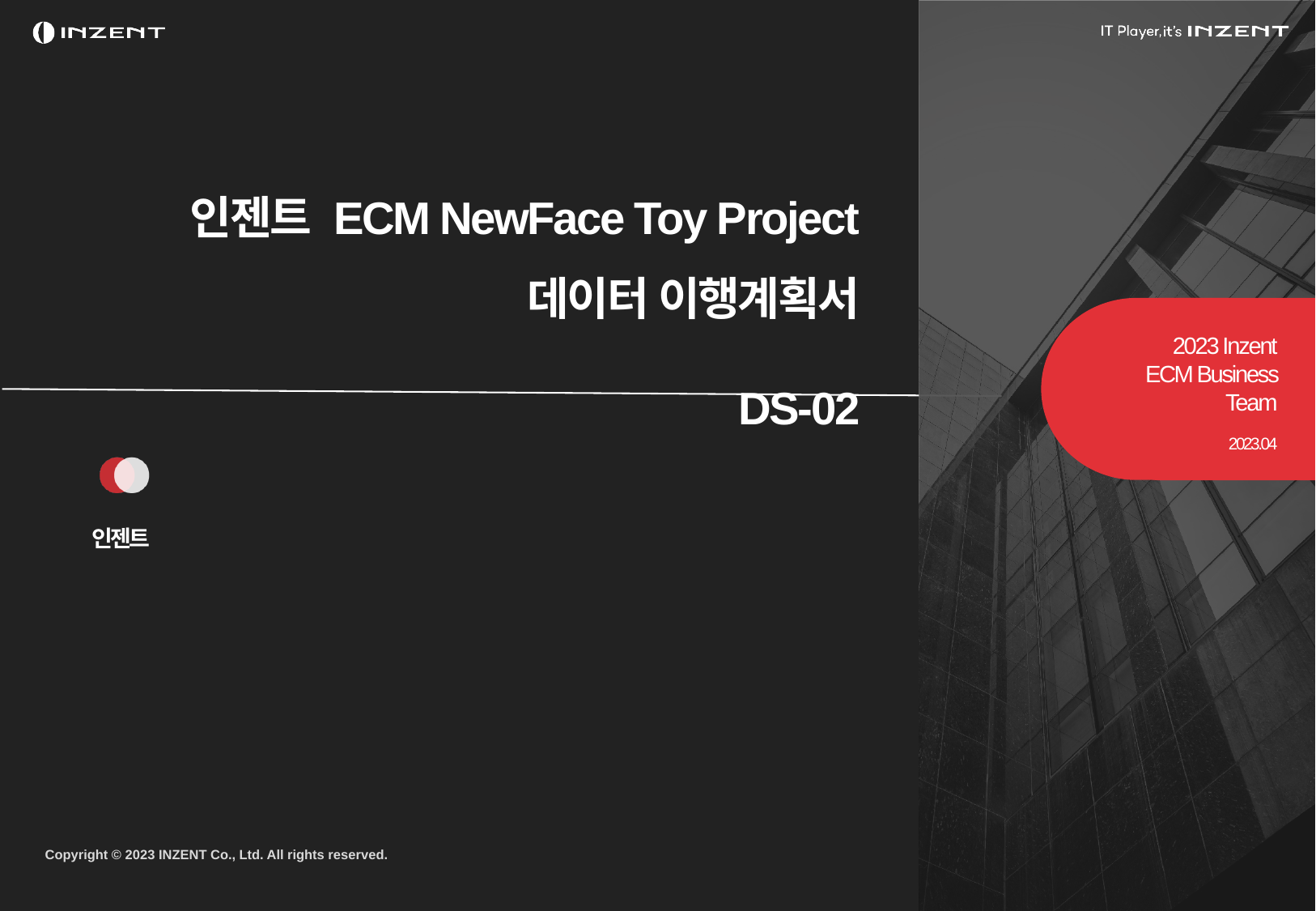

인젠트 ECM NewFace Toy Project
데이터 이행계획서
					            DS-02
2023 Inzent
ECM Business Team
2023.04
인젠트